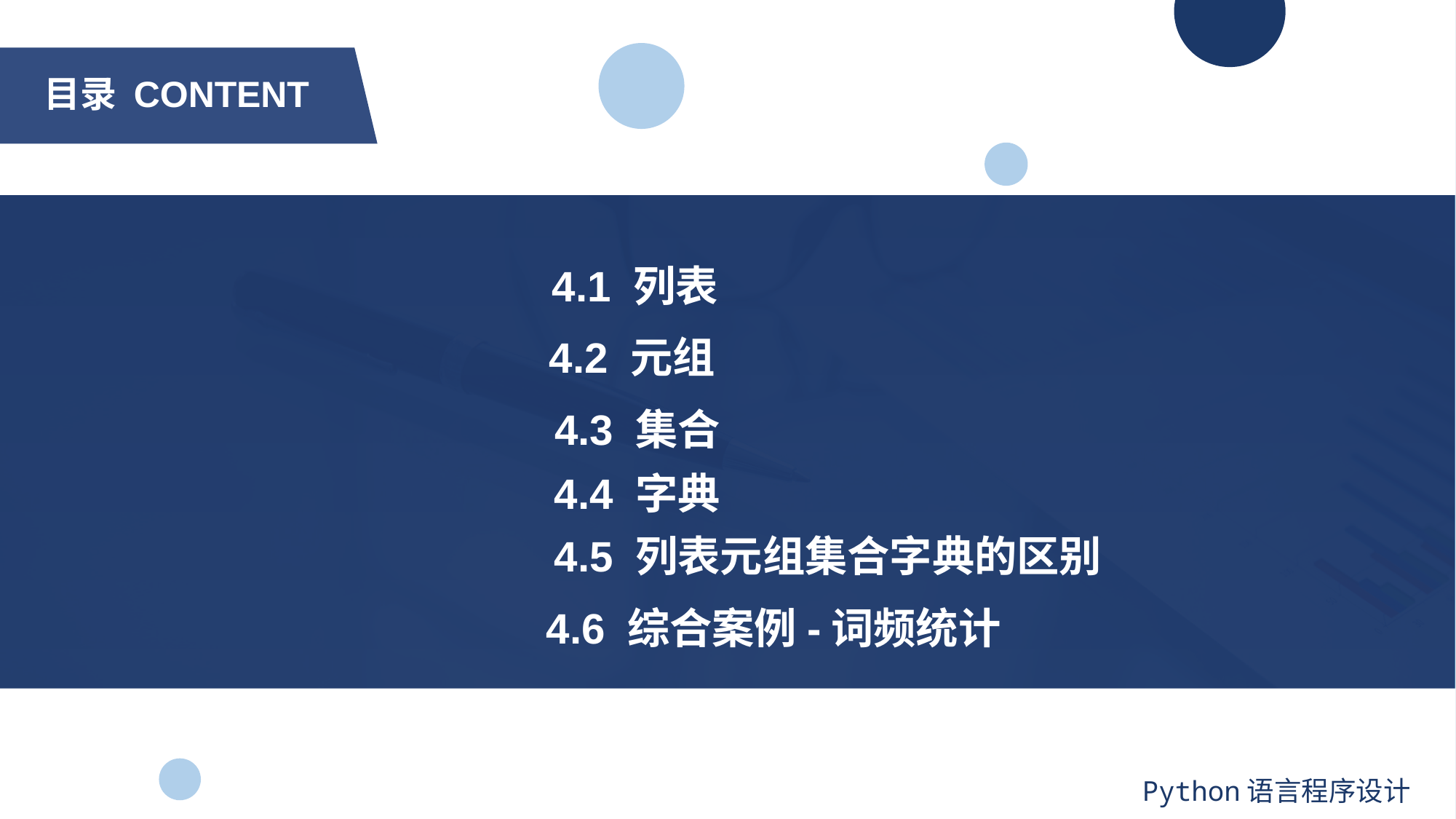

# 目录 CONTENT
4.1 列表
4.2 元组
4.3 集合
4.4 字典
4.5 列表元组集合字典的区别
4.6 综合案例-词频统计